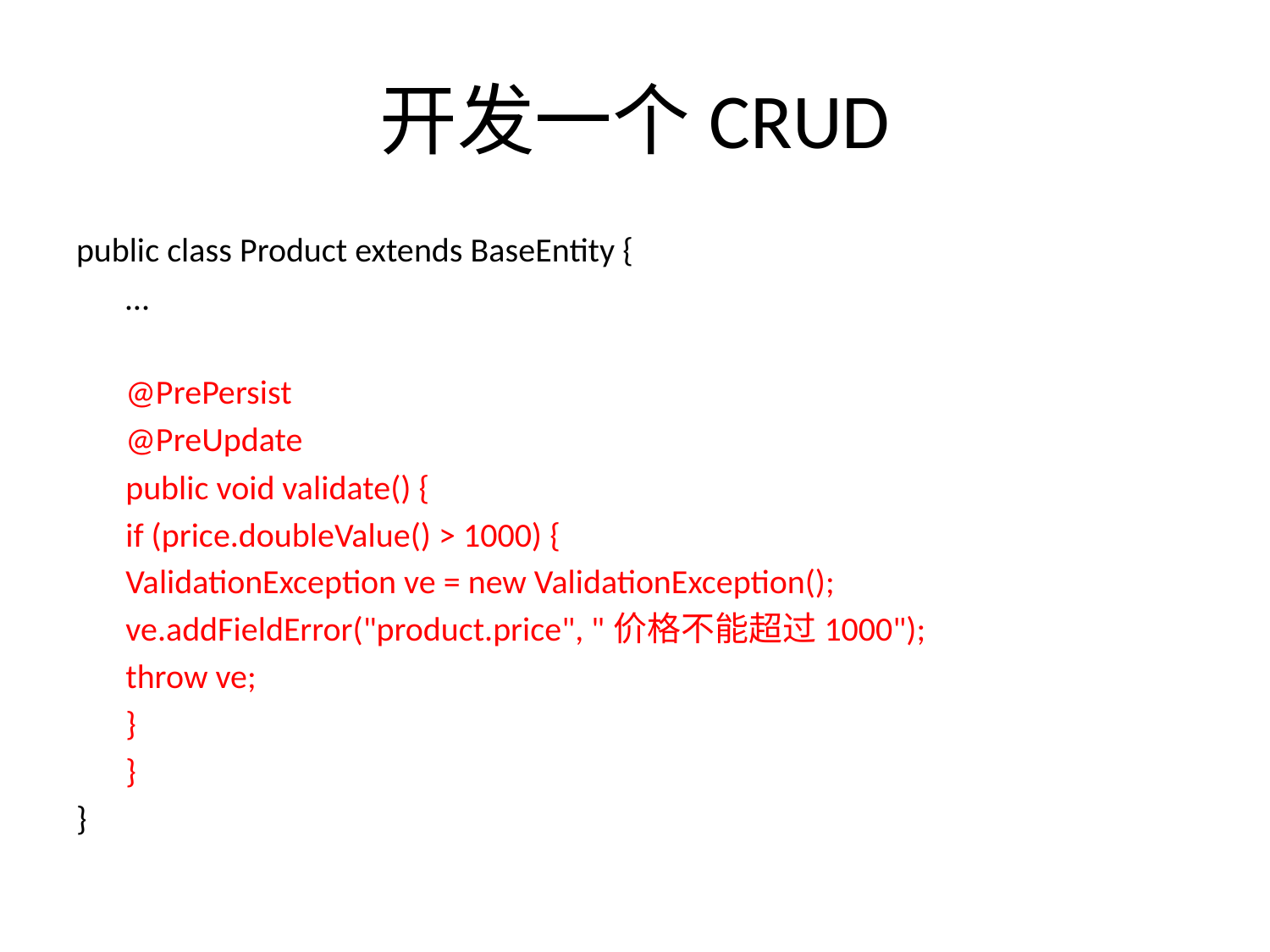

# 开发一个CRUD
public class Product extends BaseEntity {
	…

	@PrePersist
	@PreUpdate
	public void validate() {
		if (price.doubleValue() > 1000) {
			ValidationException ve = new ValidationException();
			ve.addFieldError("product.price", "价格不能超过1000");
			throw ve;
		}
	}
}